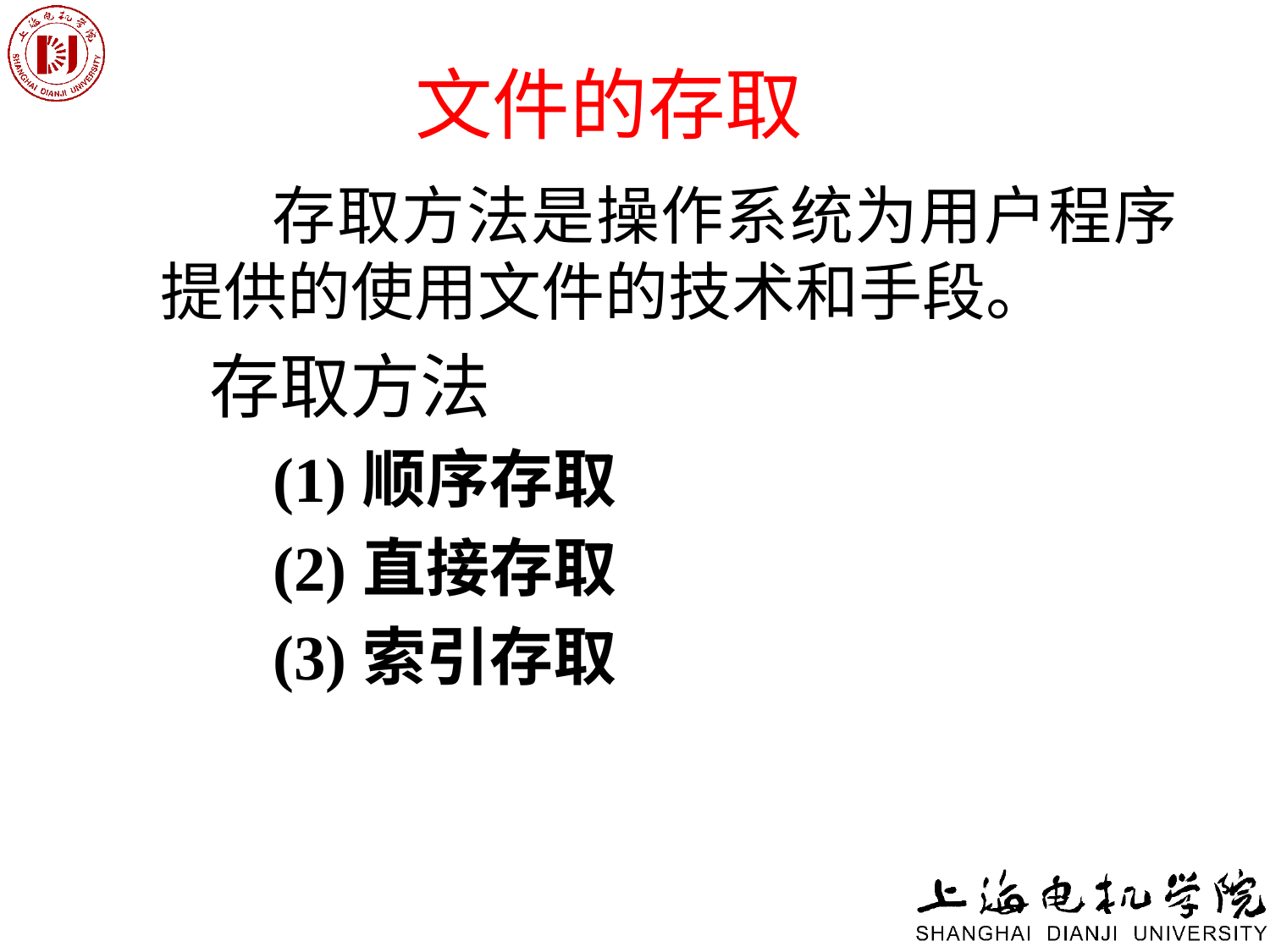

# 文件的存取
   存取方法是操作系统为用户程序提供的使用文件的技术和手段。
存取方法
    (1)顺序存取
    (2)直接存取
    (3)索引存取